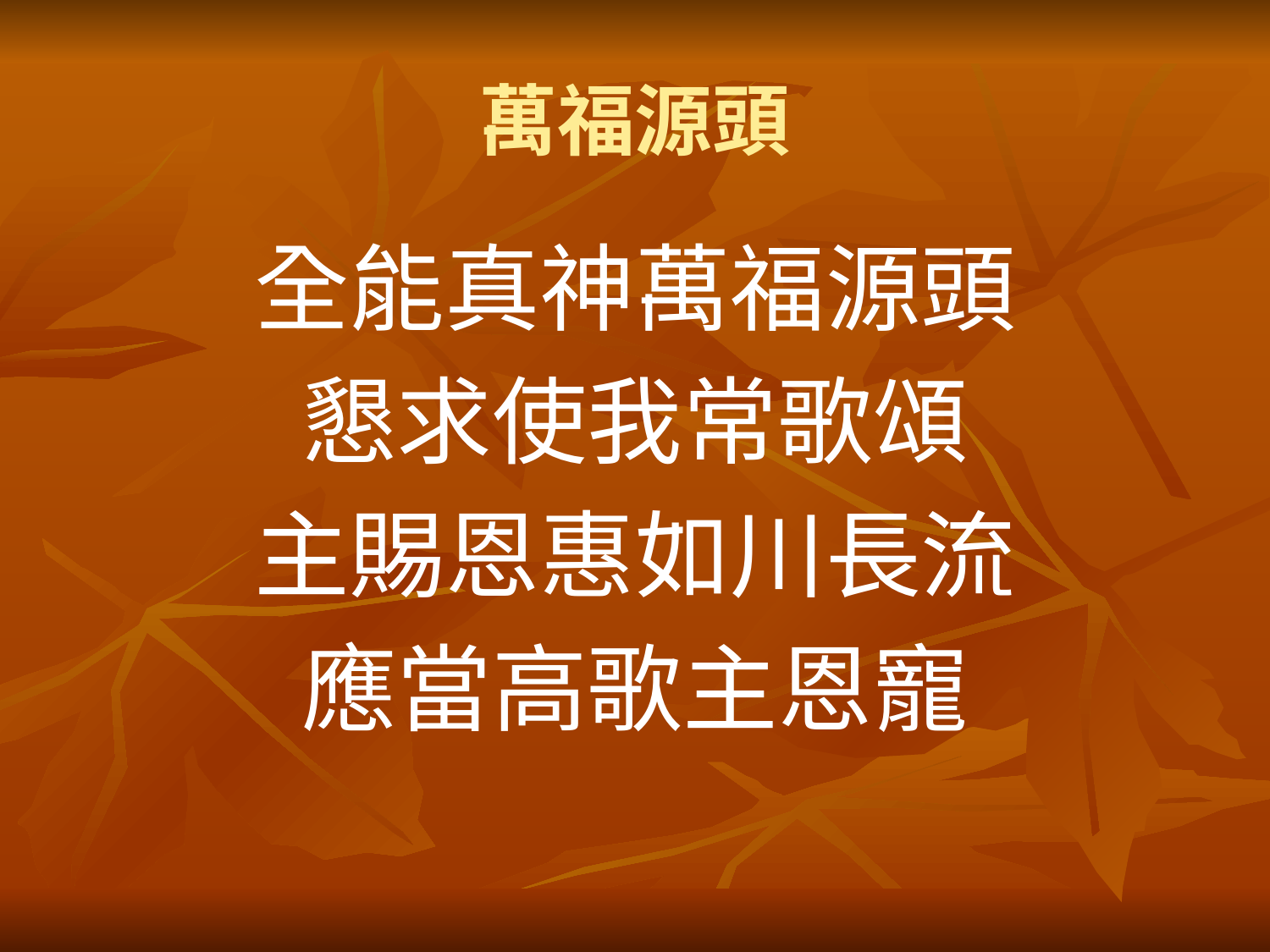

# 萬福源頭
全能真神萬福源頭
懇求使我常歌頌
主賜恩惠如川長流
應當高歌主恩寵